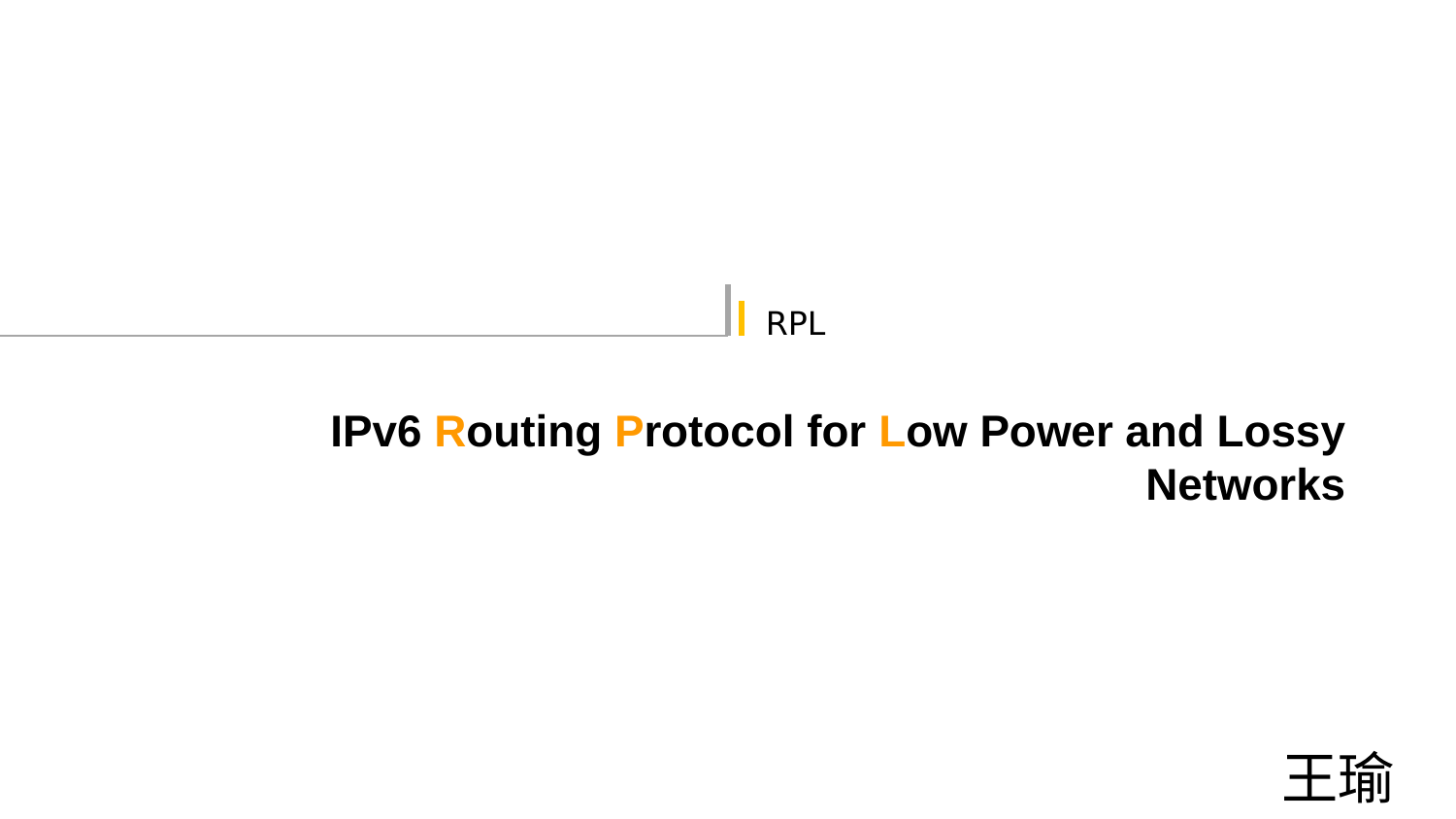

RPL
# IPv6 Routing Protocol for Low Power and Lossy Networks
王瑜